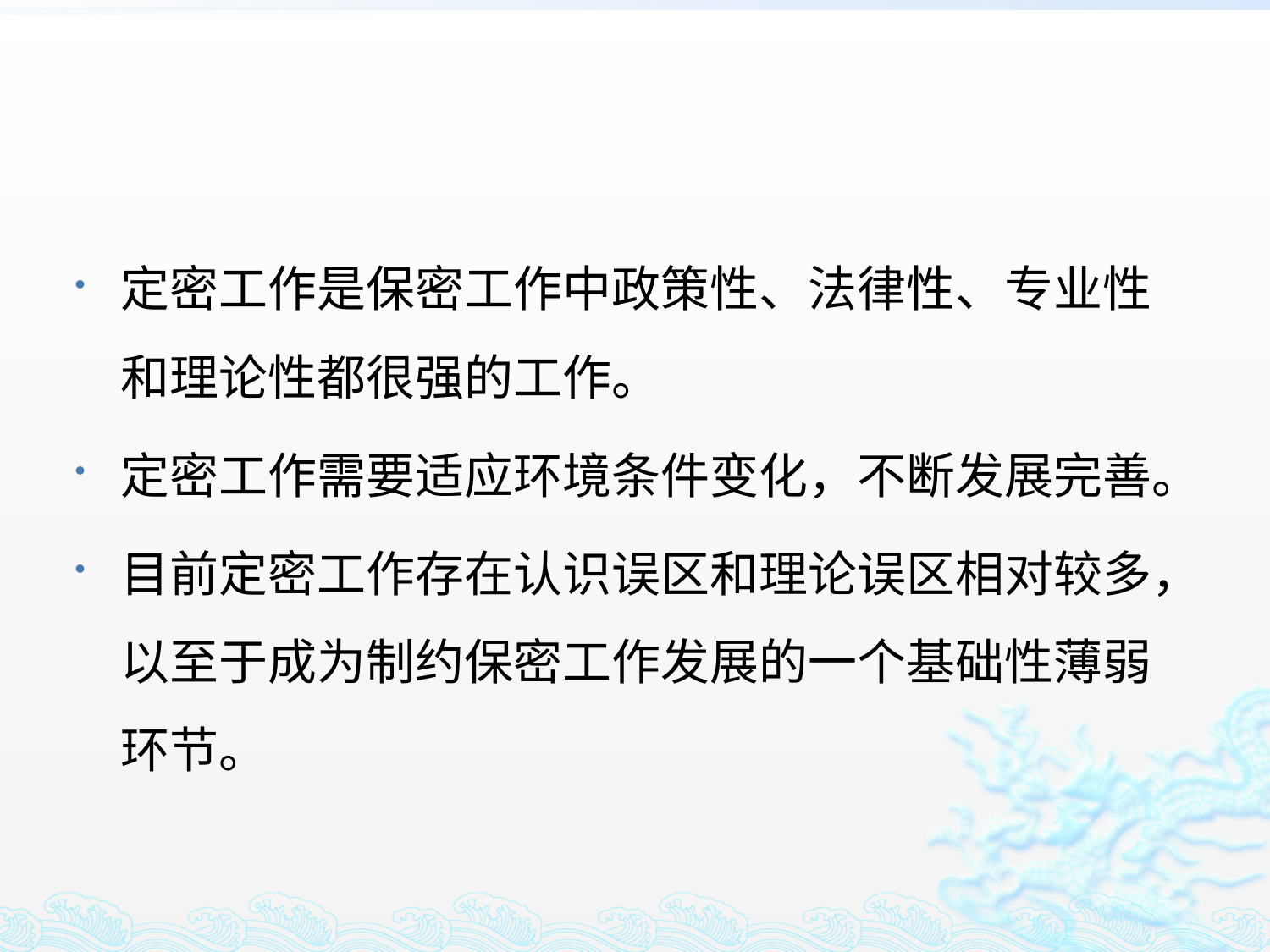

#
定密工作是保密工作中政策性、法律性、专业性和理论性都很强的工作。
定密工作需要适应环境条件变化，不断发展完善。
目前定密工作存在认识误区和理论误区相对较多，以至于成为制约保密工作发展的一个基础性薄弱环节。